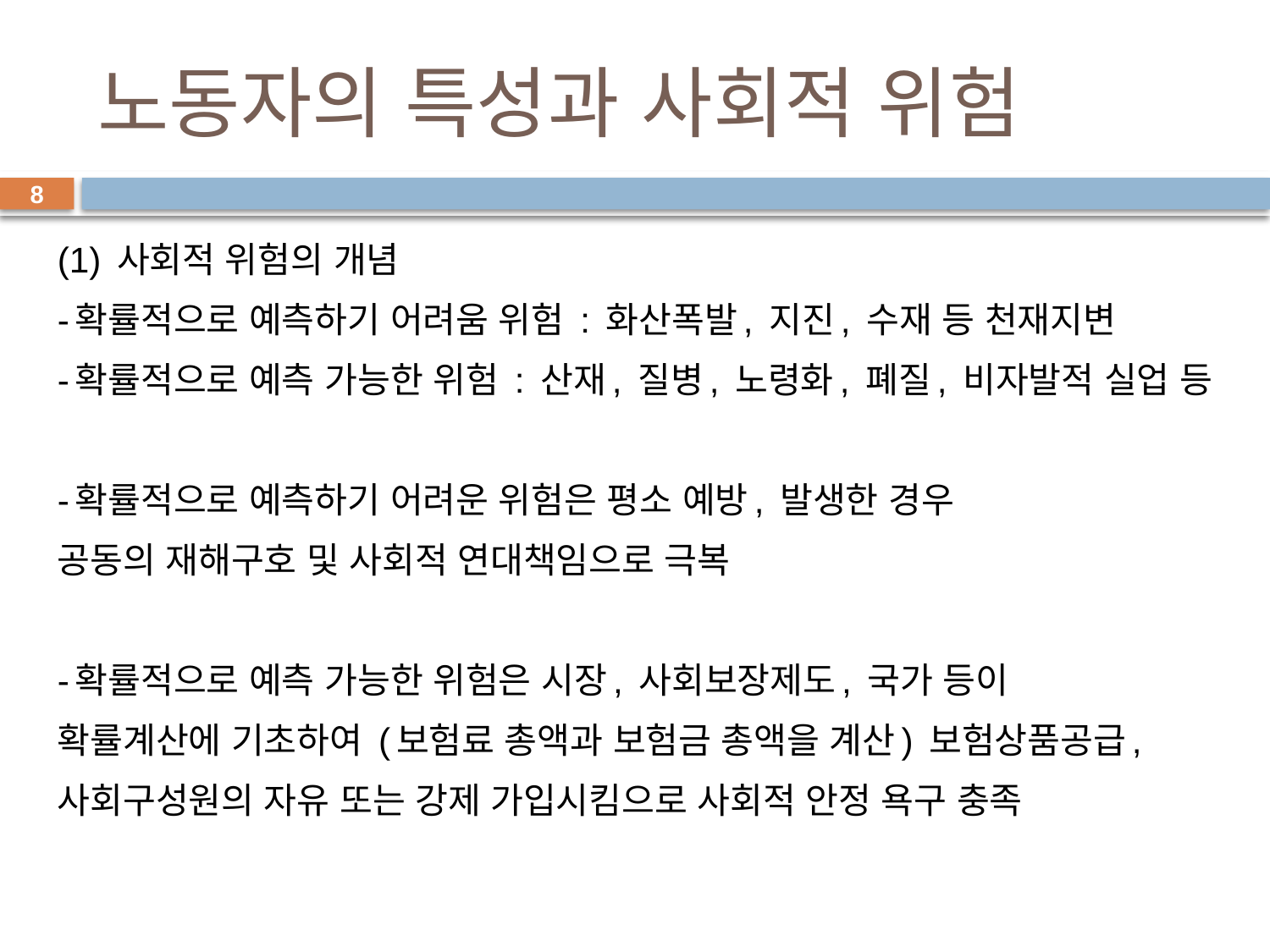

# 노동자의 특성과 사회적 위험
8
(1) 사회적 위험의 개념
-확률적으로 예측하기 어려움 위험 : 화산폭발, 지진, 수재 등 천재지변
-확률적으로 예측 가능한 위험 : 산재, 질병, 노령화, 폐질, 비자발적 실업 등

-확률적으로 예측하기 어려운 위험은 평소 예방, 발생한 경우
공동의 재해구호 및 사회적 연대책임으로 극복

-확률적으로 예측 가능한 위험은 시장, 사회보장제도, 국가 등이
확률계산에 기초하여 (보험료 총액과 보험금 총액을 계산) 보험상품공급,
사회구성원의 자유 또는 강제 가입시킴으로 사회적 안정 욕구 충족